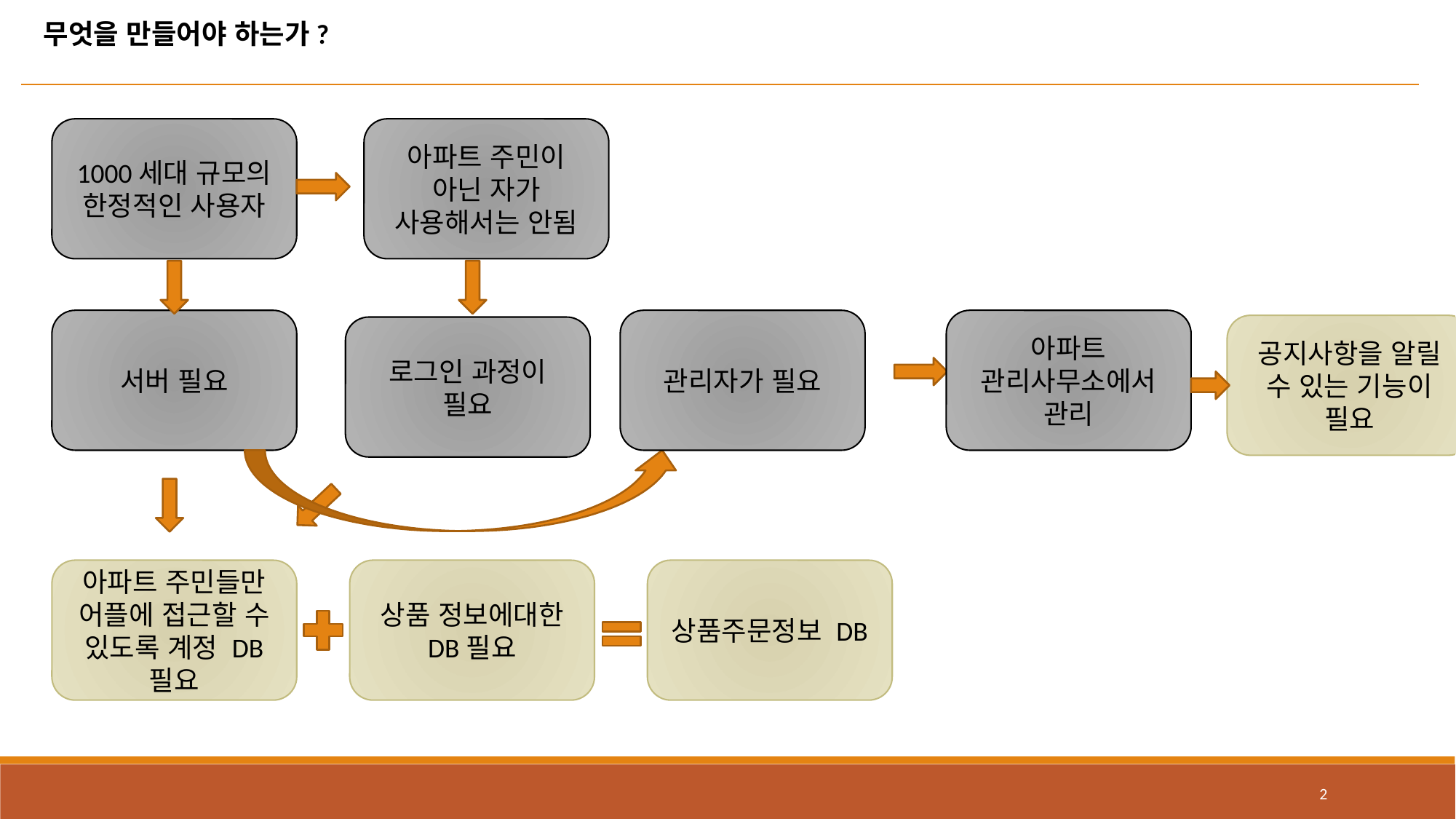

무엇을 만들어야 하는가?
1000세대 규모의 한정적인 사용자
아파트 주민이 아닌 자가 사용해서는 안됨

아파트 관리사무소에서 관리
관리자가 필요
서버 필요
공지사항을 알릴 수 있는 기능이 필요
로그인 과정이 필요

아파트 주민들만 어플에 접근할 수 있도록 계정 DB 필요
상품 정보에대한 DB필요
상품주문정보 DB

2